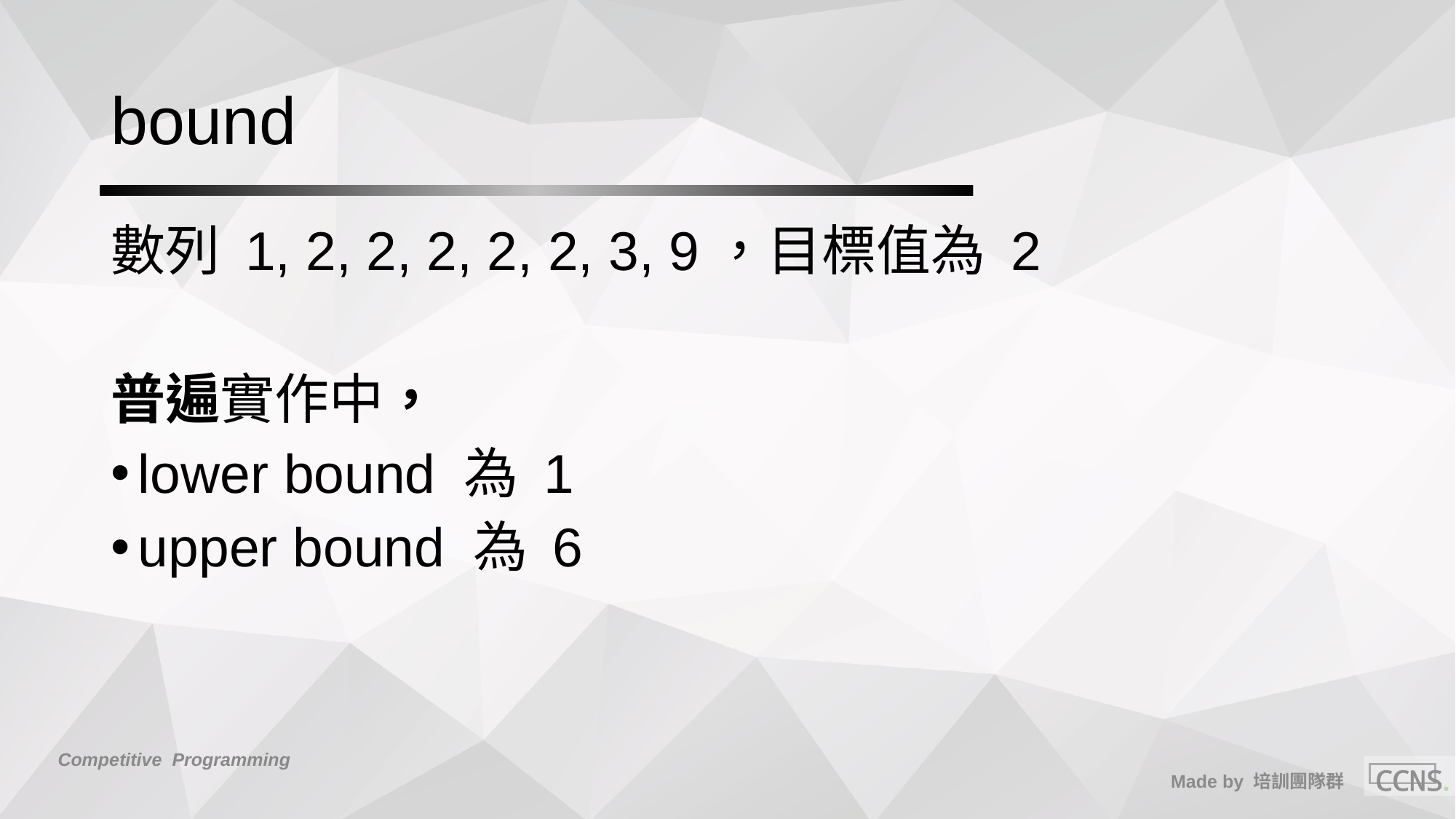

# bound
數列 1, 2, 2, 2, 2, 2, 3, 9，目標值為 2

普遍實作中，
lower bound 為 1
upper bound 為 6